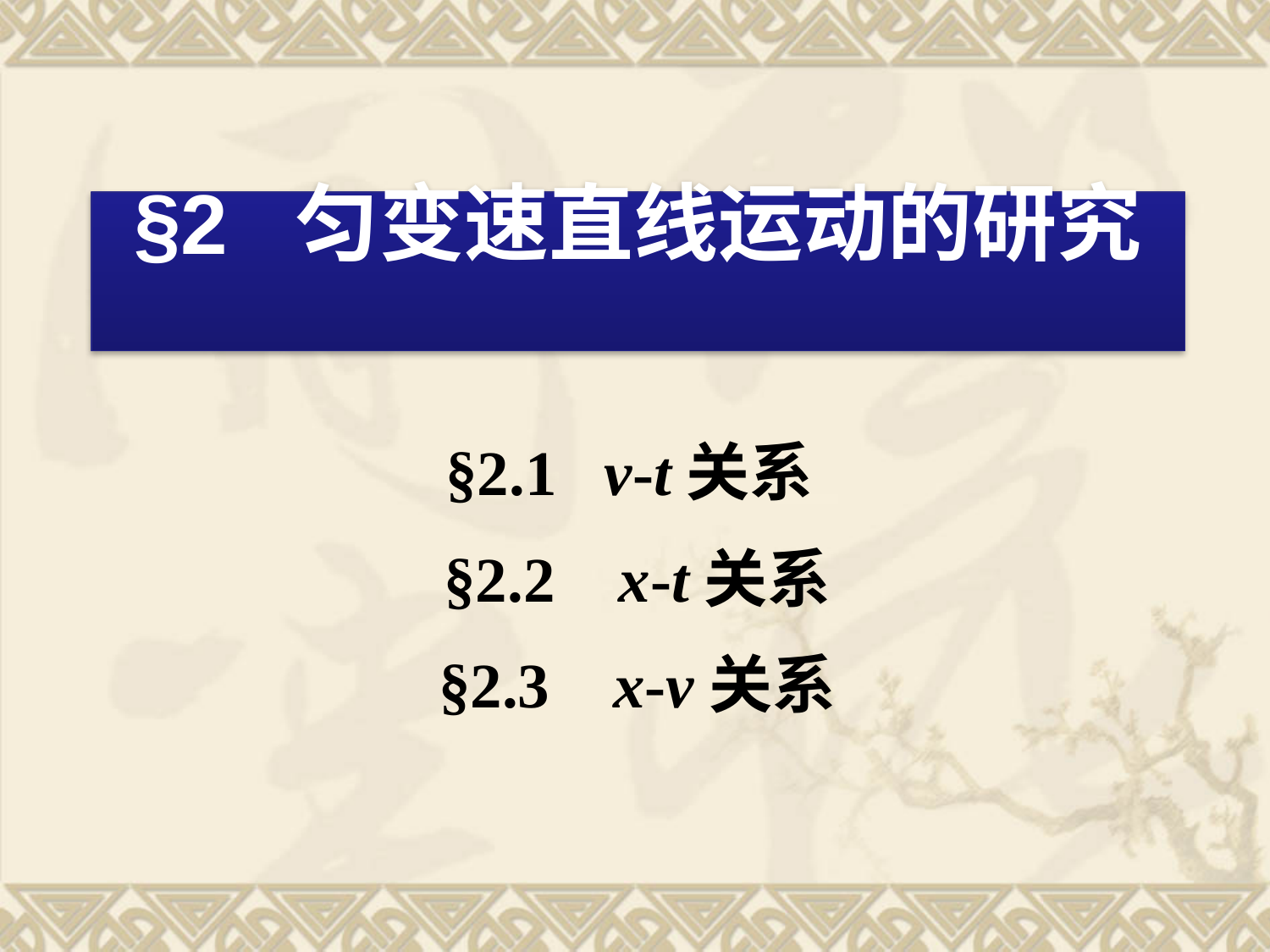

§2  匀变速直线运动的研究
§2.1   v-t关系

 §2.2    x-t关系

 §2.3    x-v关系